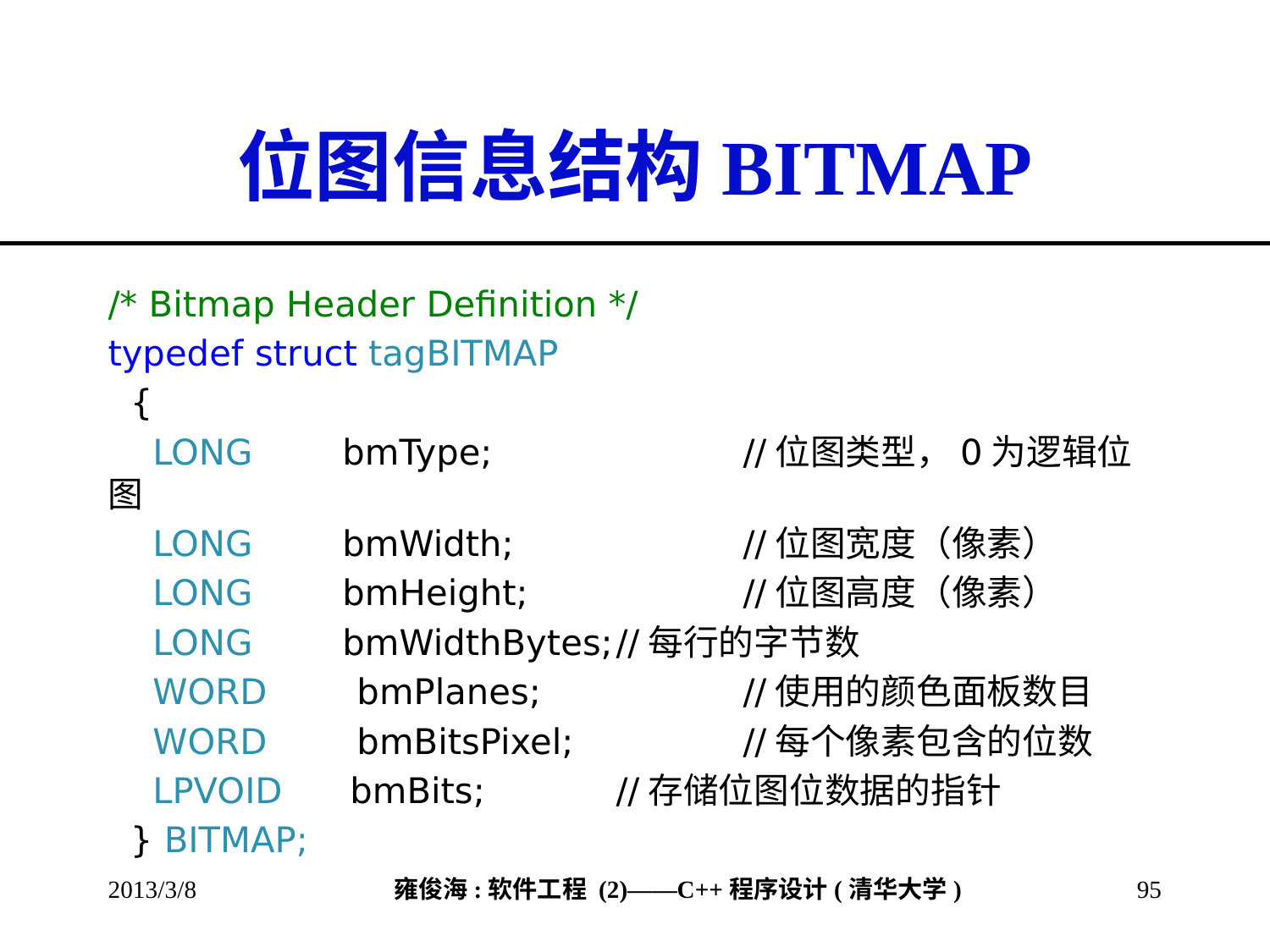

# 位图信息结构BITMAP
/* Bitmap Header Definition */
typedef struct tagBITMAP
  {
    LONG        bmType;		//位图类型，0为逻辑位图
    LONG        bmWidth;		//位图宽度（像素）
    LONG        bmHeight;		//位图高度（像素）
    LONG        bmWidthBytes;	//每行的字节数
    WORD        bmPlanes;		//使用的颜色面板数目
    WORD        bmBitsPixel;		//每个像素包含的位数
    LPVOID      bmBits;		//存储位图位数据的指针
  } BITMAP;
2013/3/8
95